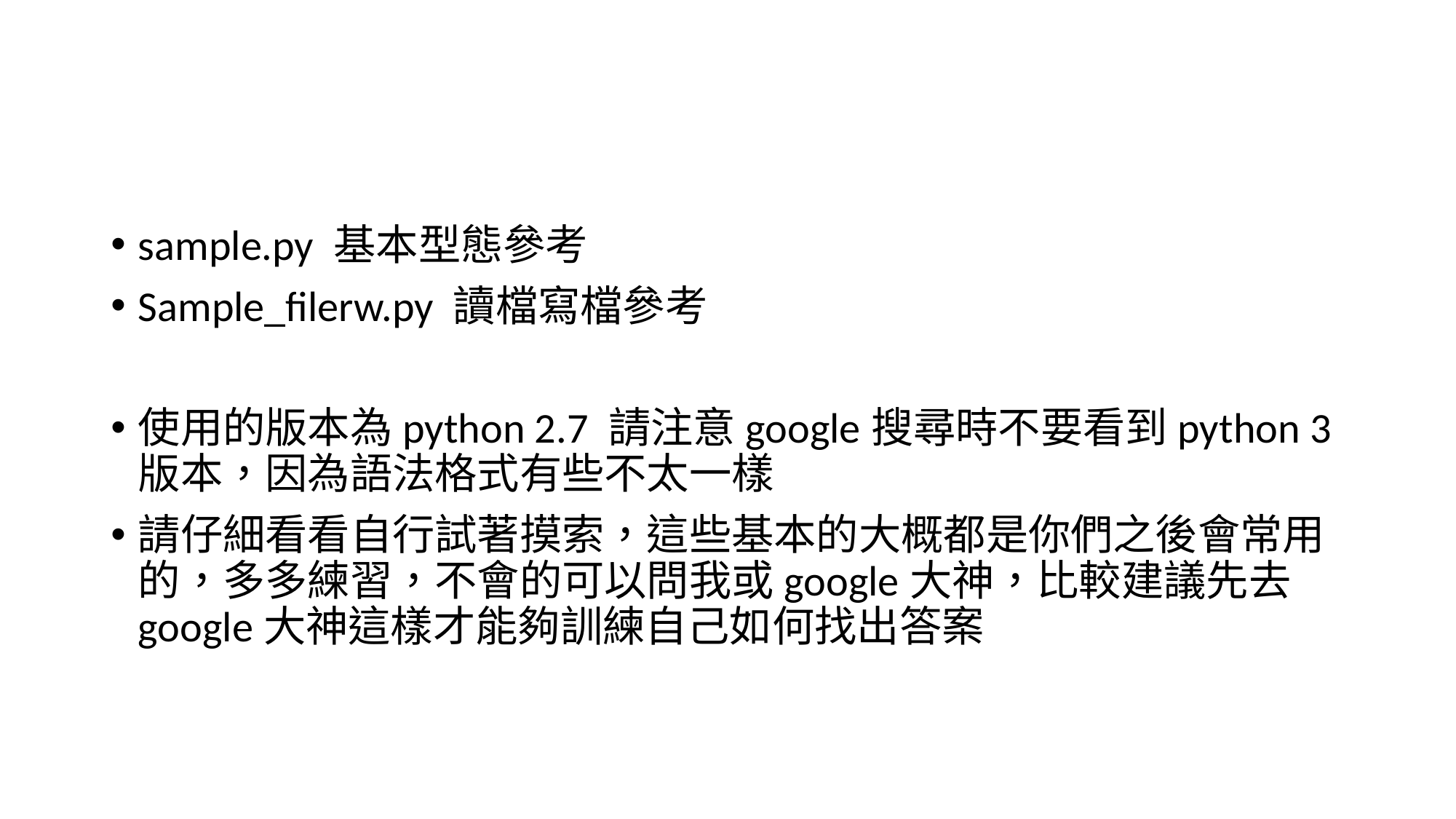

#
sample.py 基本型態參考
Sample_filerw.py 讀檔寫檔參考

使用的版本為python 2.7 請注意google搜尋時不要看到python 3版本，因為語法格式有些不太一樣
請仔細看看自行試著摸索，這些基本的大概都是你們之後會常用的，多多練習，不會的可以問我或google大神，比較建議先去google大神這樣才能夠訓練自己如何找出答案